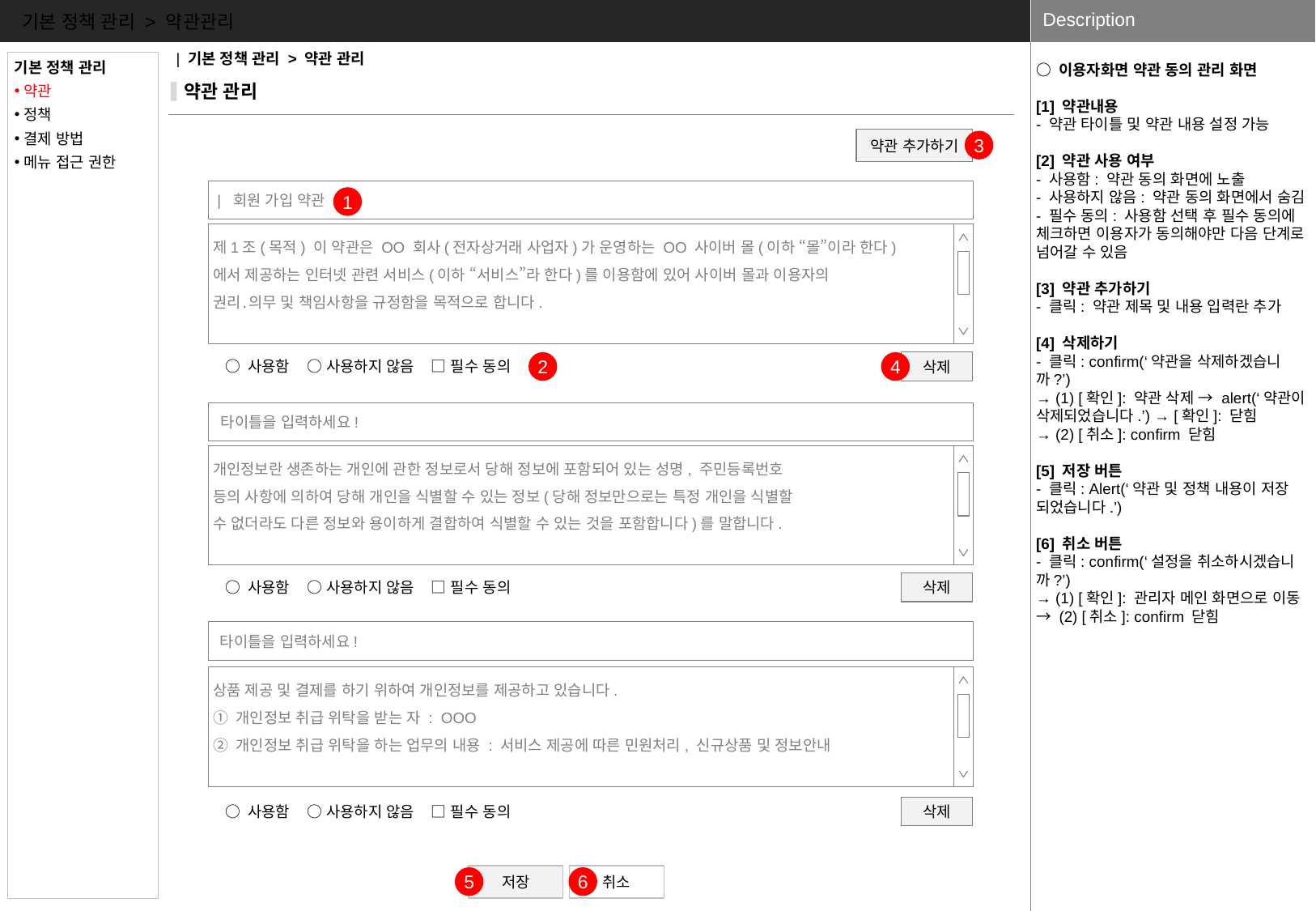

기본 정책 관리 > 약관관리

○ 이용자화면 약관 동의 관리 화면

[1] 약관내용
- 약관 타이틀 및 약관 내용 설정 가능

[2] 약관 사용 여부
- 사용함: 약관 동의 화면에 노출
- 사용하지 않음: 약관 동의 화면에서 숨김
- 필수 동의: 사용함 선택 후 필수 동의에 체크하면 이용자가 동의해야만 다음 단계로 넘어갈 수 있음

[3] 약관 추가하기
- 클릭: 약관 제목 및 내용 입력란 추가

[4] 삭제하기
- 클릭: confirm(‘약관을 삭제하겠습니까?’)
→ (1) [확인]: 약관 삭제 → alert(‘약관이 삭제되었습니다.’) → [확인]: 닫힘
→ (2) [취소]: confirm 닫힘

[5] 저장 버튼
- 클릭: Alert(‘약관 및 정책 내용이 저장 되었습니다.’)

[6] 취소 버튼
- 클릭: confirm(‘설정을 취소하시겠습니까?’)
→ (1) [확인]: 관리자 메인 화면으로 이동→ (2) [취소]: confirm 닫힘

| 기본 정책 관리 > 약관 관리
기본 정책 관리
약관
정책
결제 방법
메뉴 접근 권한
약관 관리

약관 추가하기
3
 |  회원 가입 약관
1
제1조(목적) 이 약관은 OO 회사(전자상거래 사업자)가 운영하는 OO 사이버 몰(이하 “몰”이라 한다)
에서 제공하는 인터넷 관련 서비스(이하 “서비스”라 한다)를 이용함에 있어 사이버 몰과 이용자의
권리․의무 및 책임사항을 규정함을 목적으로 합니다.

○ 사용함    ○ 사용하지 않음    □ 필수 동의
2
4
삭제
 타이틀을 입력하세요!
개인정보란 생존하는 개인에 관한 정보로서 당해 정보에 포함되어 있는 성명, 주민등록번호
등의 사항에 의하여 당해 개인을 식별할 수 있는 정보(당해 정보만으로는 특정 개인을 식별할
수 없더라도 다른 정보와 용이하게 결합하여 식별할 수 있는 것을 포함합니다)를 말합니다.

○ 사용함    ○ 사용하지 않음    □ 필수 동의
삭제
 타이틀을 입력하세요!
상품 제공 및 결제를 하기 위하여 개인정보를 제공하고 있습니다.
① 개인정보 취급 위탁을 받는 자 :  OOO
② 개인정보 취급 위탁을 하는 업무의 내용 : 서비스 제공에 따른 민원처리, 신규상품 및 정보안내

○ 사용함    ○ 사용하지 않음    □ 필수 동의
삭제
저장
취소
5
6